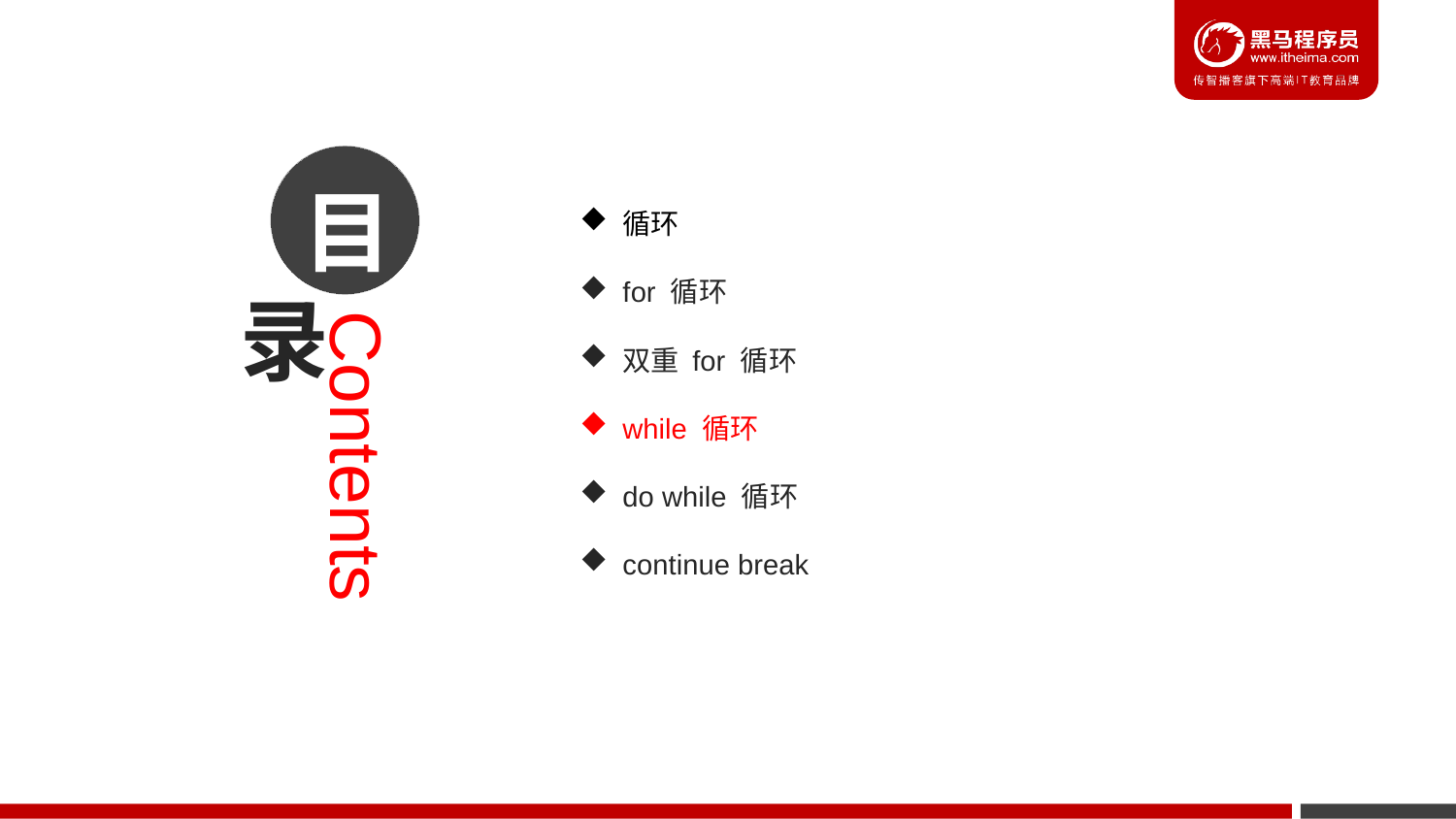

循环
for 循环
双重 for 循环
while 循环
do while 循环
continue break